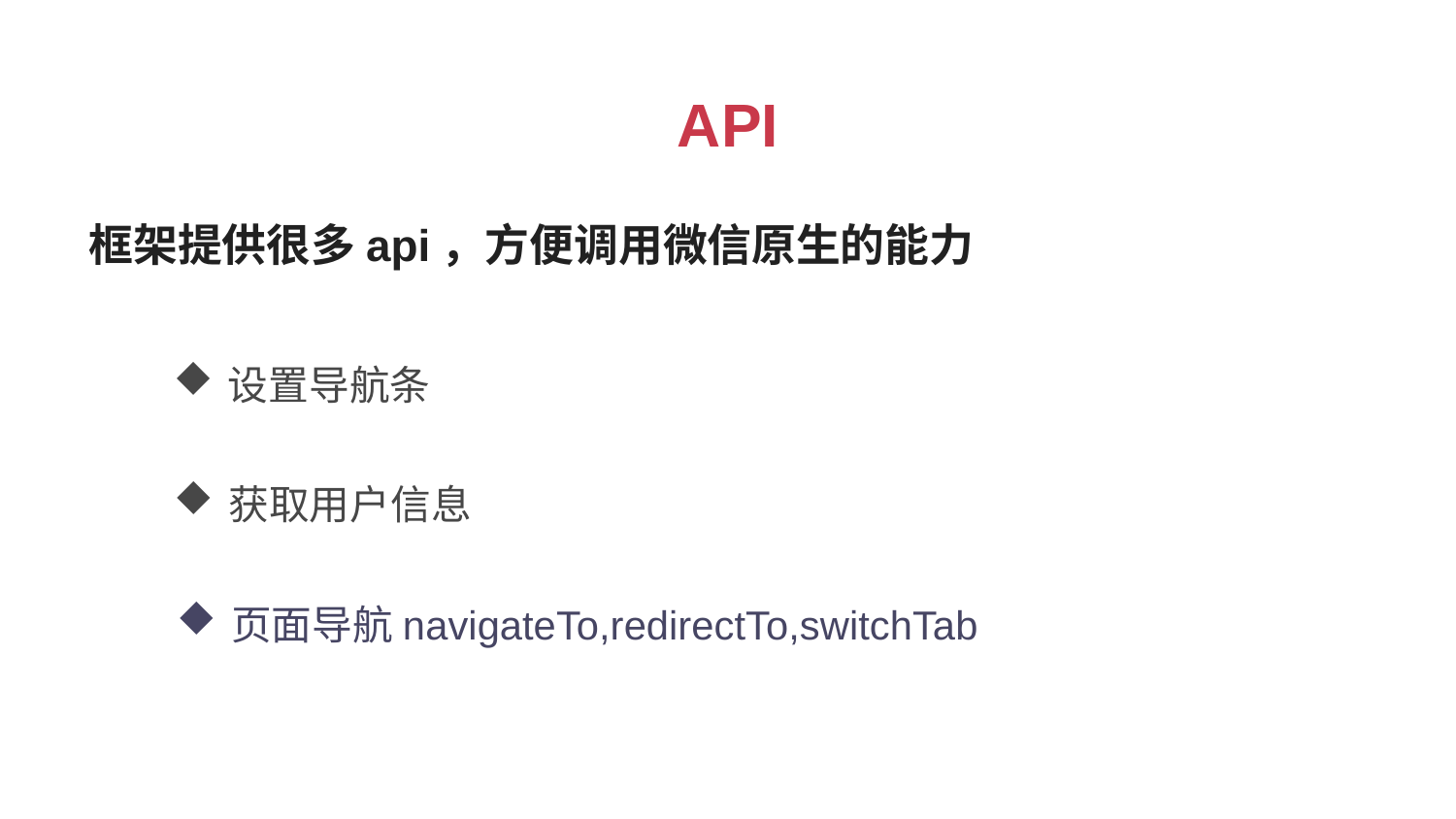

API
框架提供很多api，方便调用微信原生的能力
设置导航条
获取用户信息
页面导航navigateTo,redirectTo,switchTab